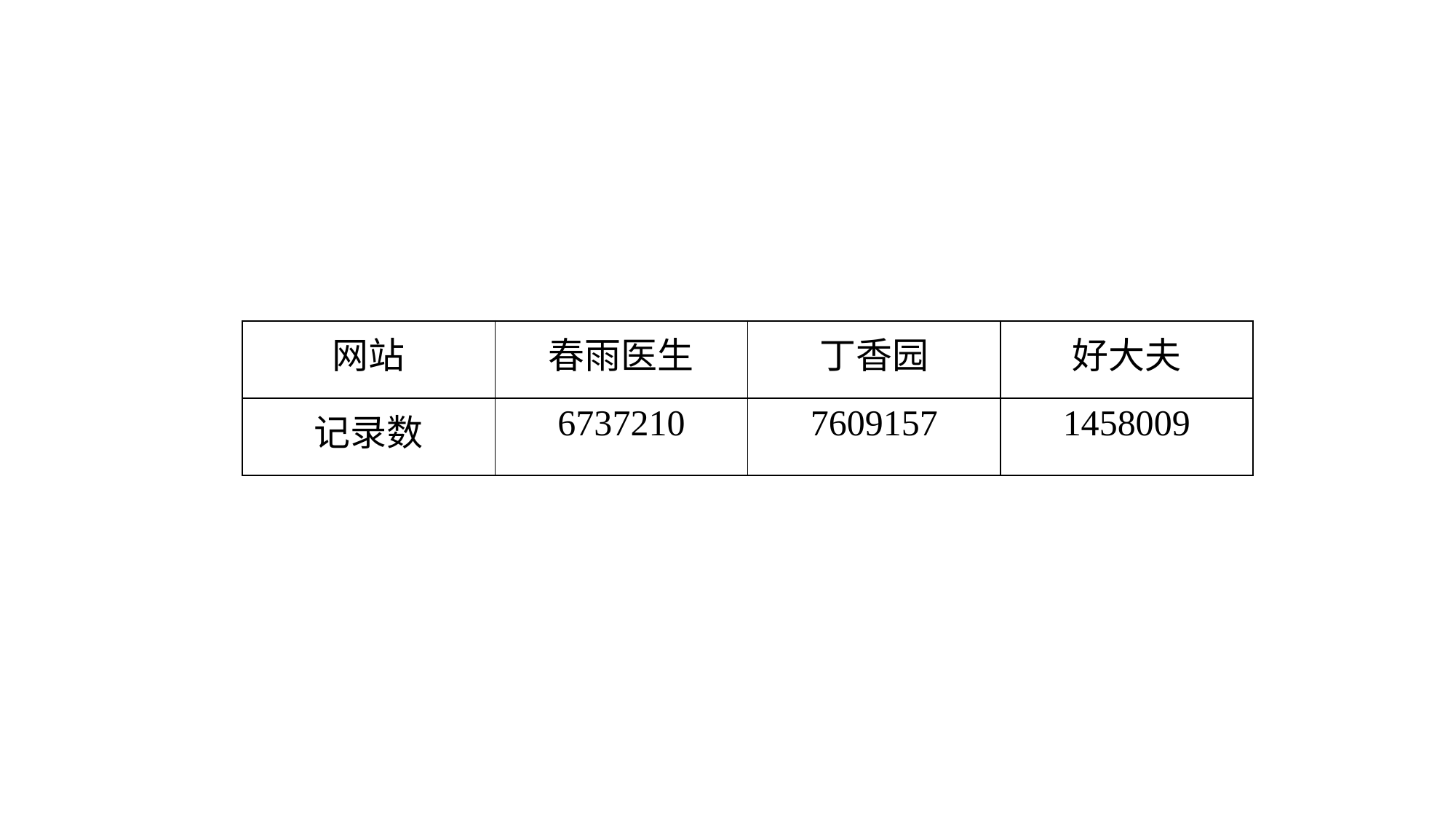

| 网站 | 春雨医生 | 丁香园 | 好大夫 |
| --- | --- | --- | --- |
| 记录数 | 6737210 | 7609157 | 1458009 |